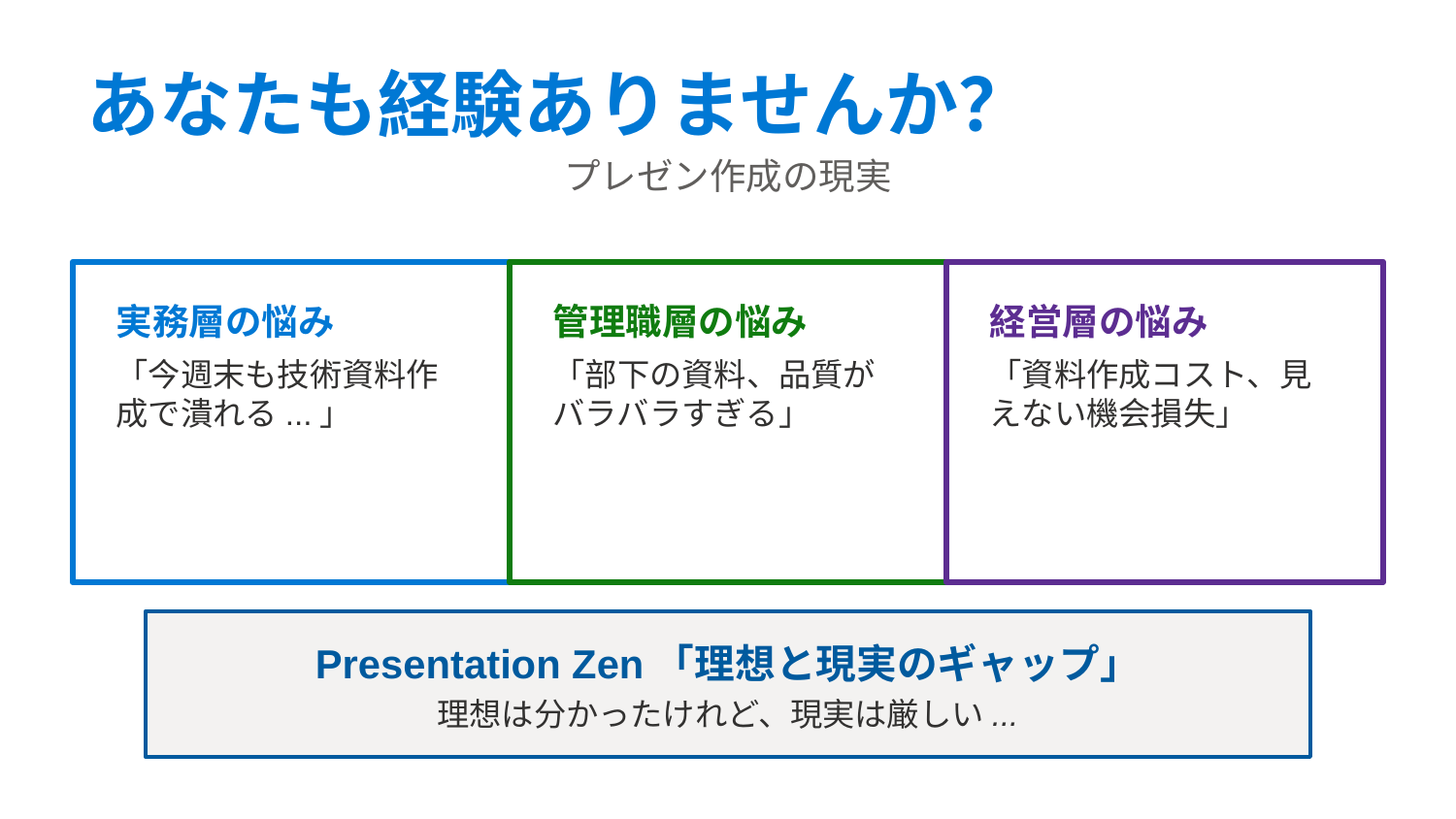

あなたも経験ありませんか？
プレゼン作成の現実

実務層の悩み
管理職層の悩み
経営層の悩み
「今週末も技術資料作成で潰れる...」
「部下の資料、品質がバラバラすぎる」
「資料作成コスト、見えない機会損失」

Presentation Zen「理想と現実のギャップ」
理想は分かったけれど、現実は厳しい...